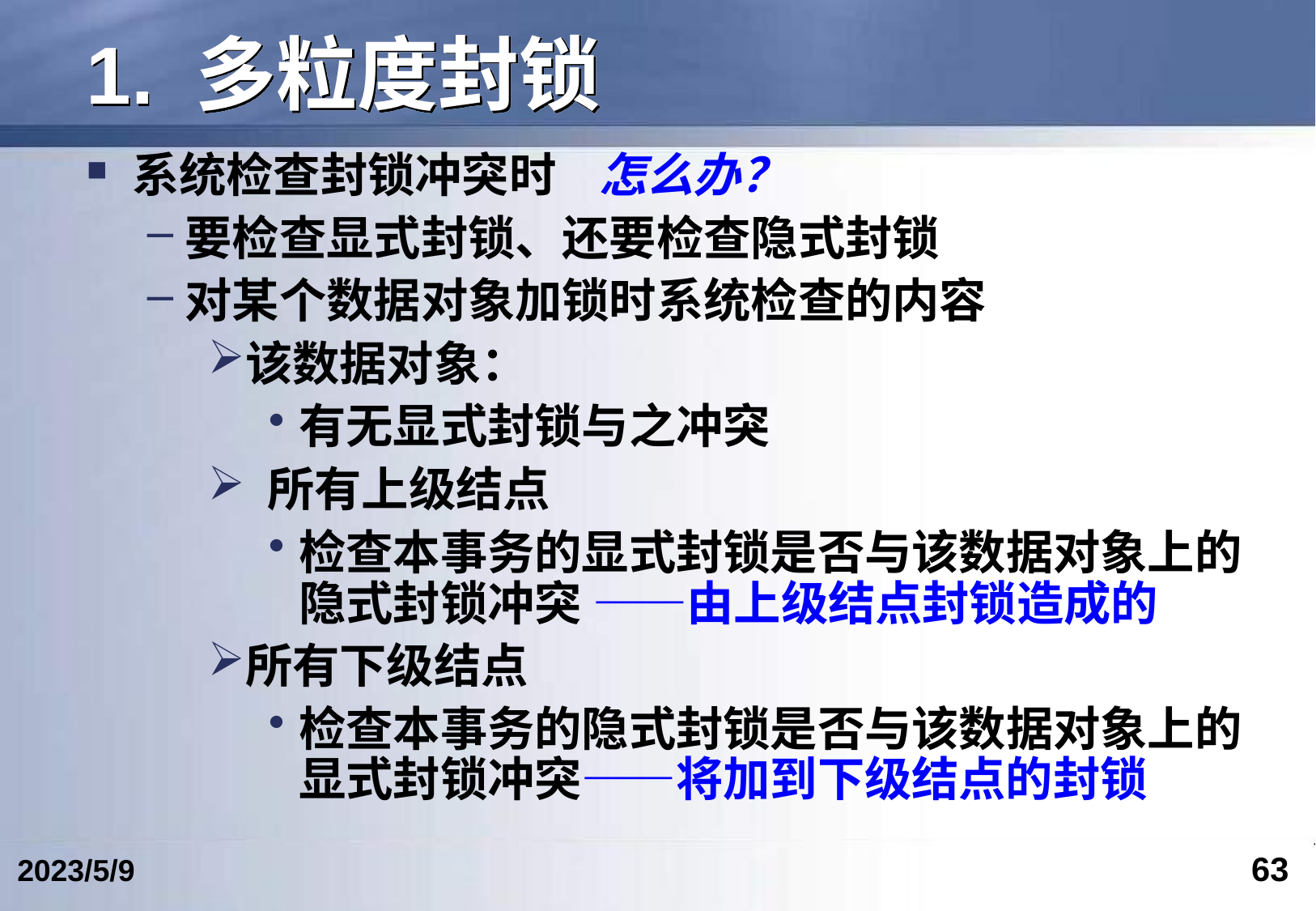

# 1. 多粒度封锁
系统检查封锁冲突时    怎么办？
要检查显式封锁、还要检查隐式封锁
对某个数据对象加锁时系统检查的内容
该数据对象：
有无显式封锁与之冲突
 所有上级结点
检查本事务的显式封锁是否与该数据对象上的隐式封锁冲突 ——由上级结点封锁造成的
所有下级结点
检查本事务的隐式封锁是否与该数据对象上的显式封锁冲突——将加到下级结点的封锁
63
2023/5/9